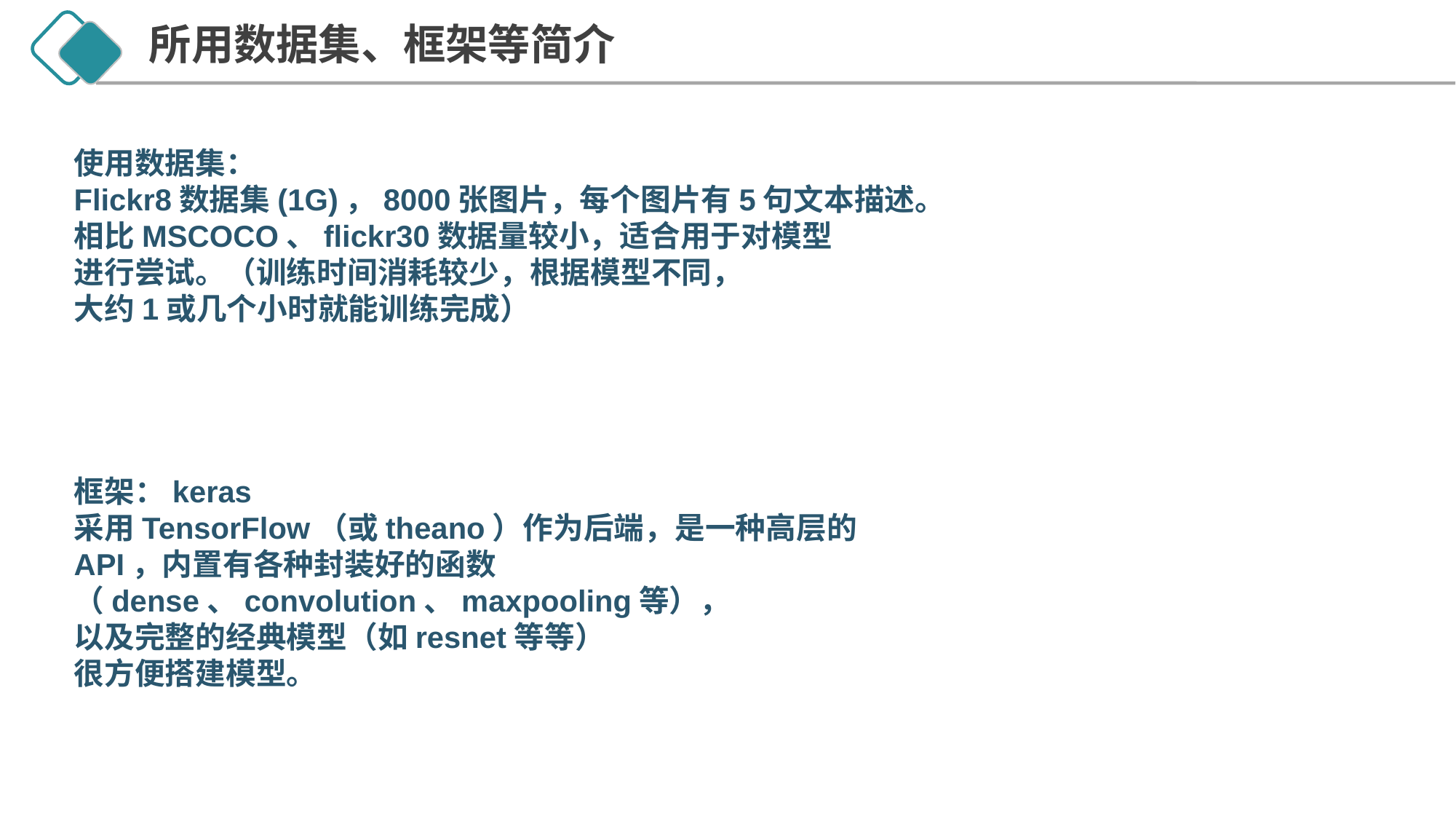

所用数据集、框架等简介
使用数据集：
Flickr8数据集(1G)，8000张图片，每个图片有5句文本描述。
相比MSCOCO、flickr30数据量较小，适合用于对模型
进行尝试。（训练时间消耗较少，根据模型不同，
大约1或几个小时就能训练完成）

框架：keras
采用TensorFlow（或theano）作为后端，是一种高层的
API，内置有各种封装好的函数
（dense、convolution、maxpooling等），
以及完整的经典模型（如resnet等等）
很方便搭建模型。